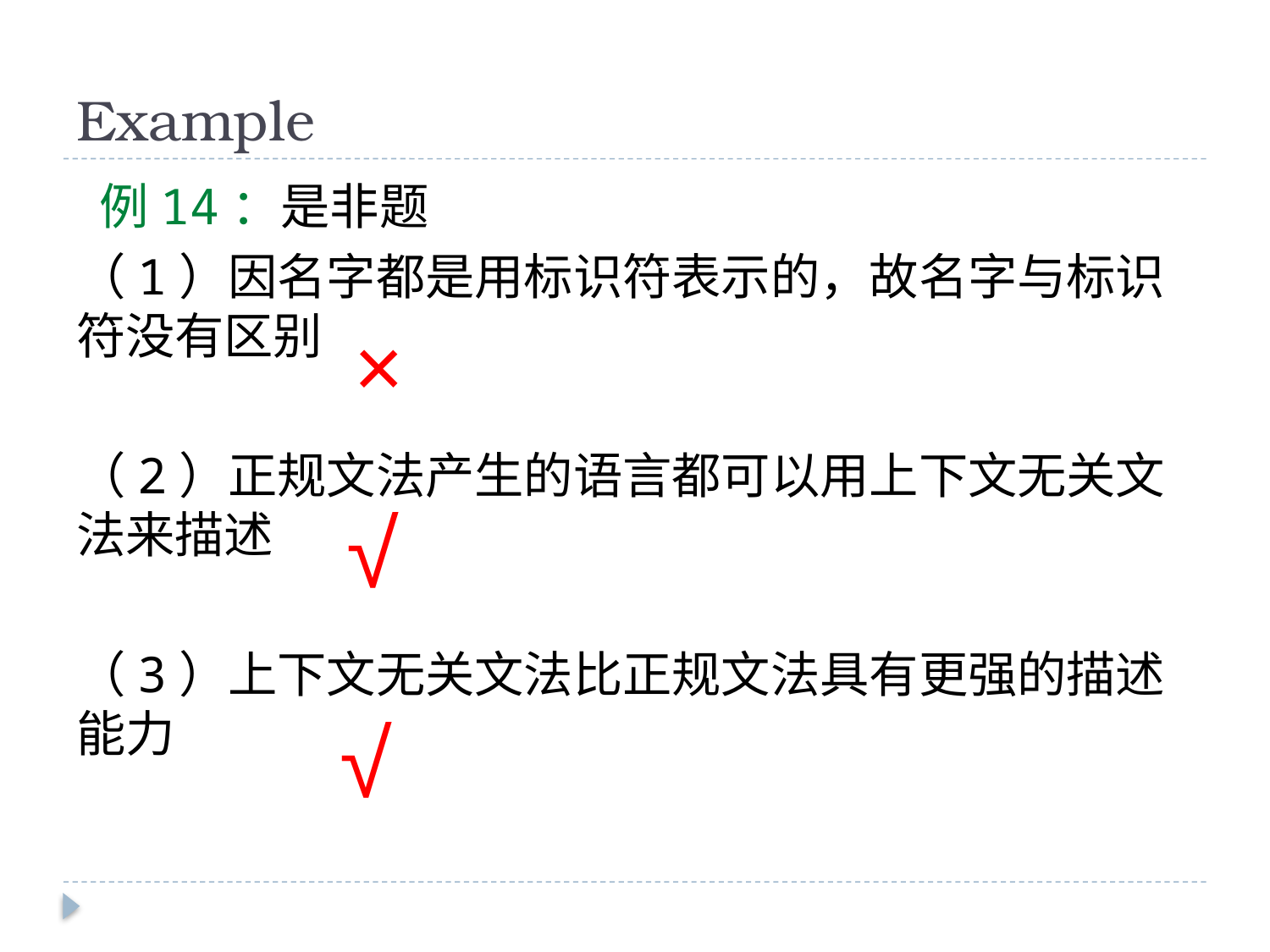

# Example
 例14：是非题
（1）因名字都是用标识符表示的，故名字与标识符没有区别

（2）正规文法产生的语言都可以用上下文无关文法来描述

（3）上下文无关文法比正规文法具有更强的描述能力

×
√
√
74